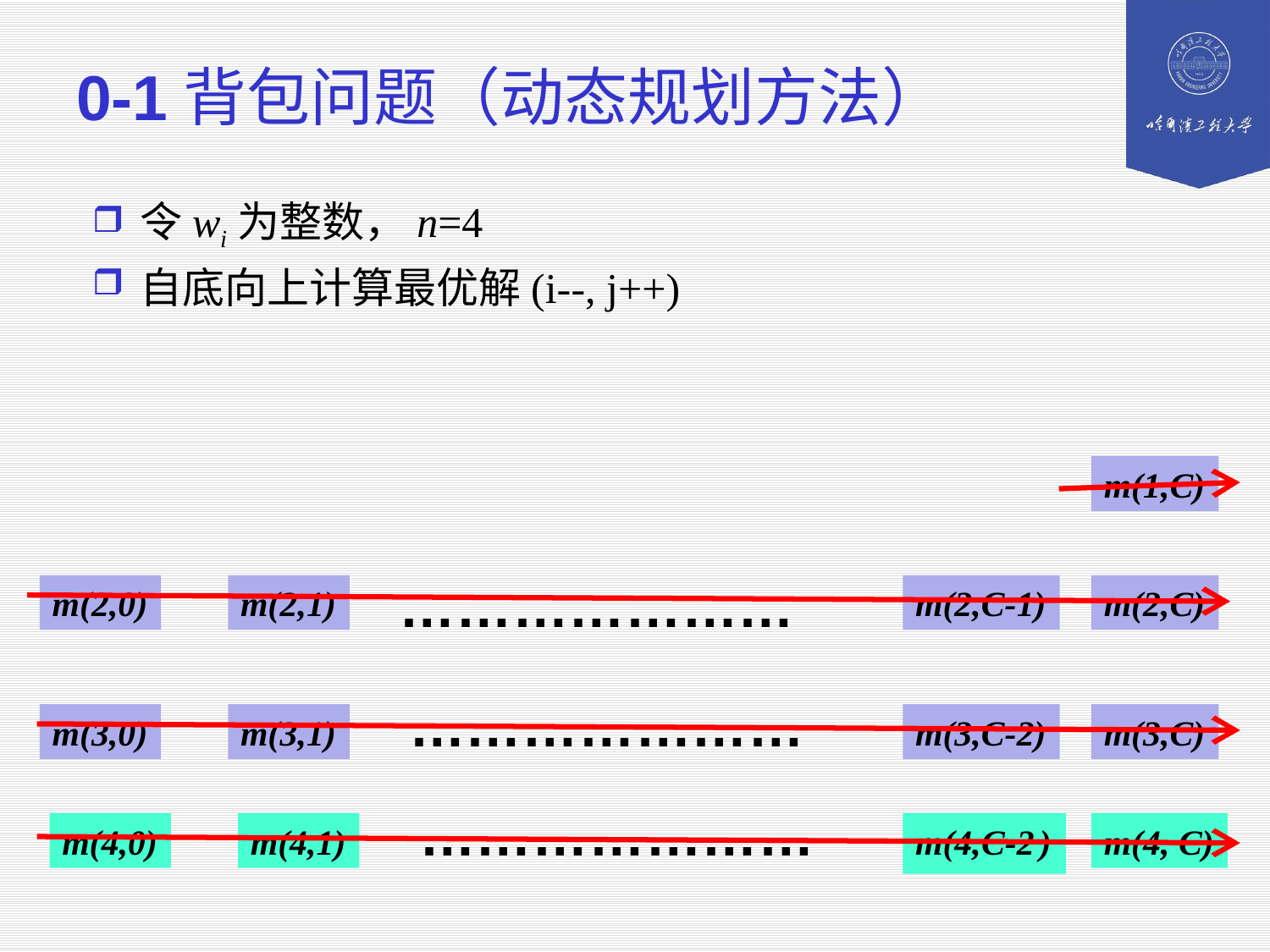

# 0-1背包问题（动态规划方法）
令wi为整数，n=4
自底向上计算最优解(i--, j++)

m(1,C)

…………………
m(2,0)
m(2,1)
m(2,C-1)
m(2,C)

…………………
m(3,0)
m(3,1)
m(3,C-2)
m(3,C)

…………………
m(4,0)
m(4,1)
m(4,C-2 )
m(4, C)